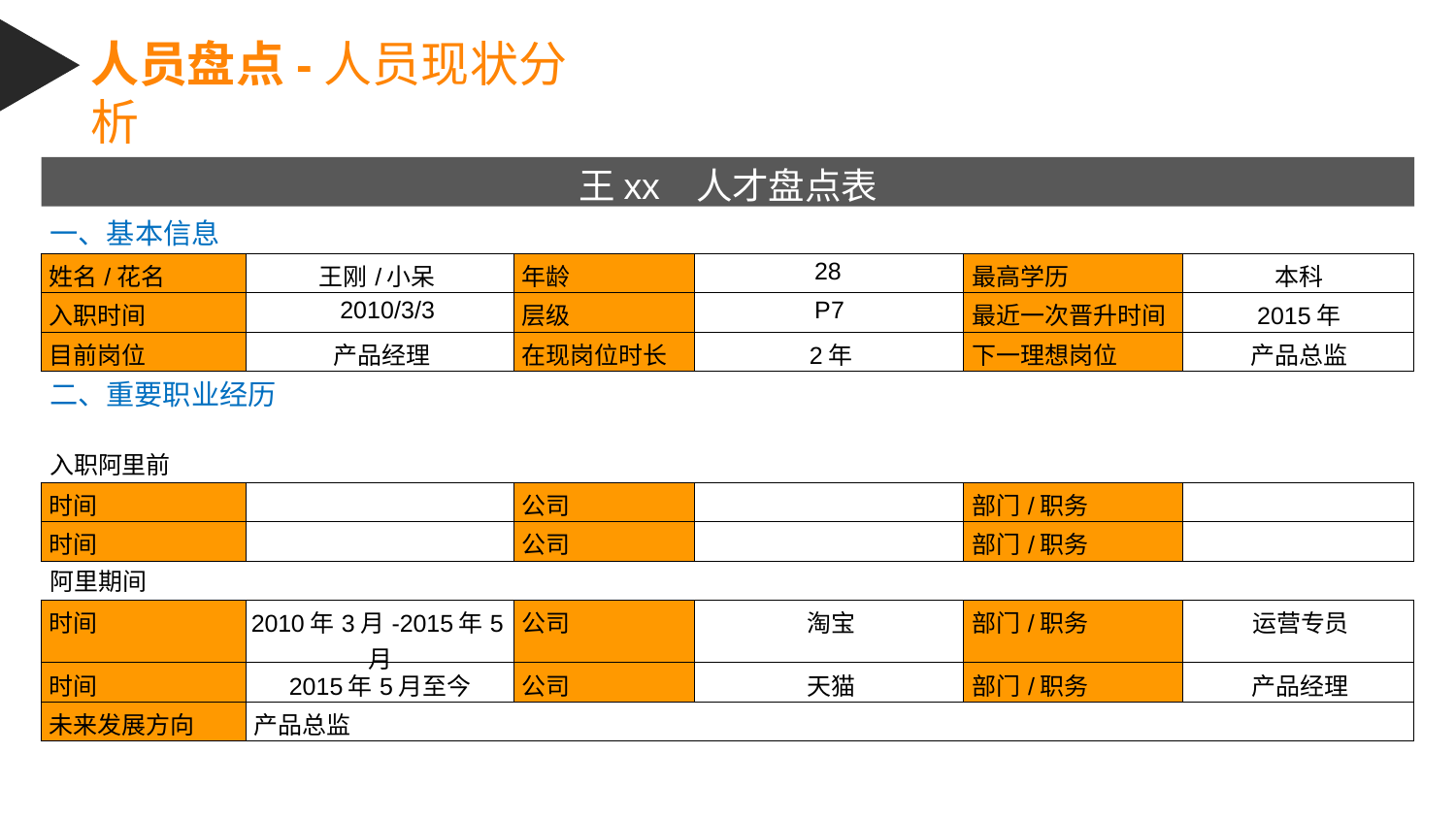

# 人员盘点-人员现状分析
王xx	人才盘点表
一、基本信息
| 姓名/花名 | 王刚/小呆 | 年龄 | 28 | 最高学历 | 本科 |
| --- | --- | --- | --- | --- | --- |
| 入职时间 | 2010/3/3 | 层级 | P7 | 最近一次晋升时间 | 2015年 |
| 目前岗位 | 产品经理 | 在现岗位时长 | 2年 | 下一理想岗位 | 产品总监 |
二、重要职业经历

入职阿里前
| 时间 |  | 公司 |  | 部门/职务 |  |
| --- | --- | --- | --- | --- | --- |
| 时间 |  | 公司 |  | 部门/职务 |  |
阿里期间
| 时间 | 2010年3月-2015年5月 | 公司 | 淘宝 | 部门/职务 | 运营专员 |
| --- | --- | --- | --- | --- | --- |
| 时间 | 2015年5月至今 | 公司 | 天猫 | 部门/职务 | 产品经理 |
| 未来发展方向 | 产品总监 |  |  |  |  |